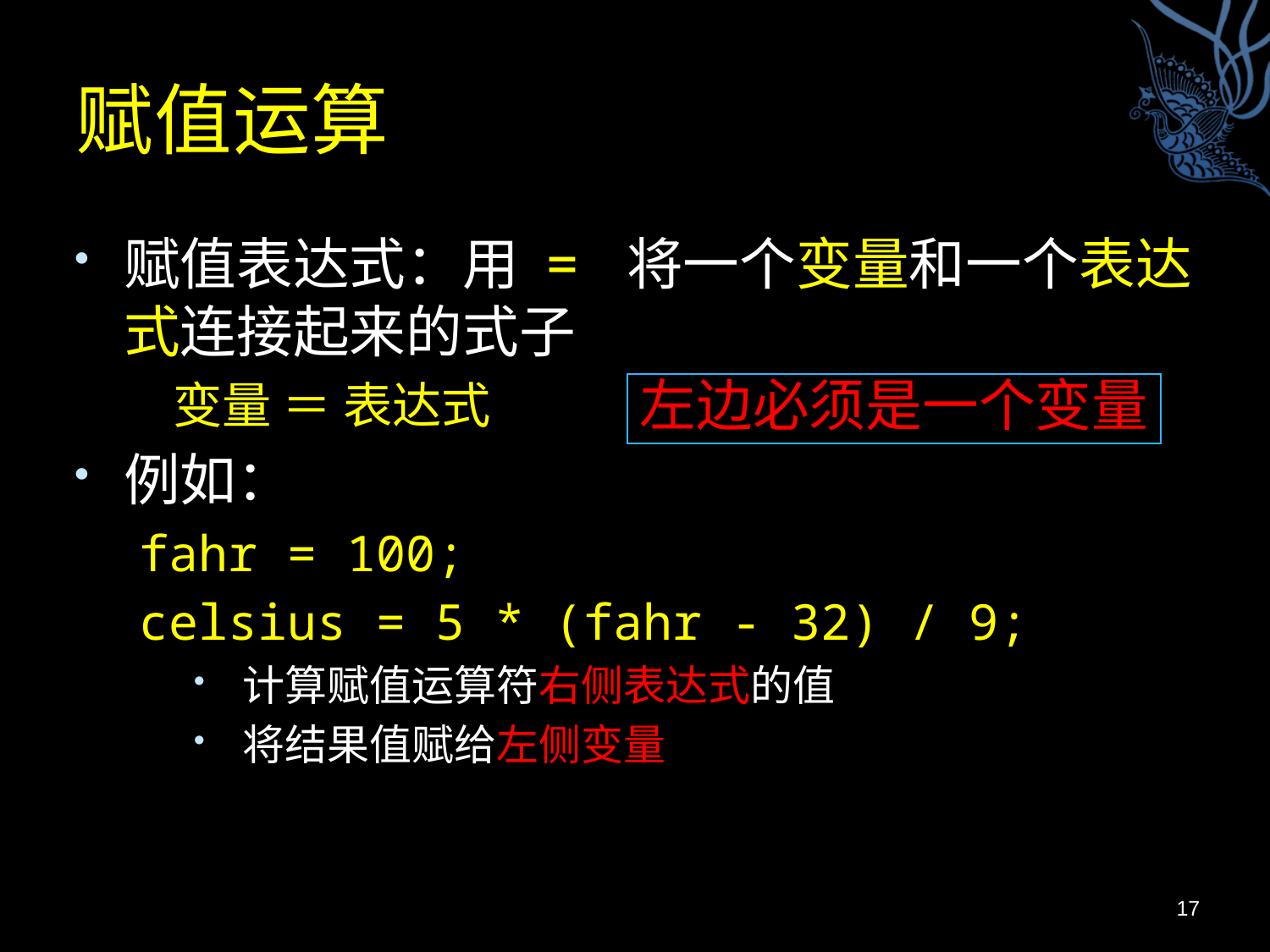

# 赋值运算
赋值表达式：用 = 将一个变量和一个表达式连接起来的式子
  变量 ＝ 表达式
例如：
fahr = 100;
celsius = 5 * (fahr - 32) / 9;
计算赋值运算符右侧表达式的值
将结果值赋给左侧变量
左边必须是一个变量
17